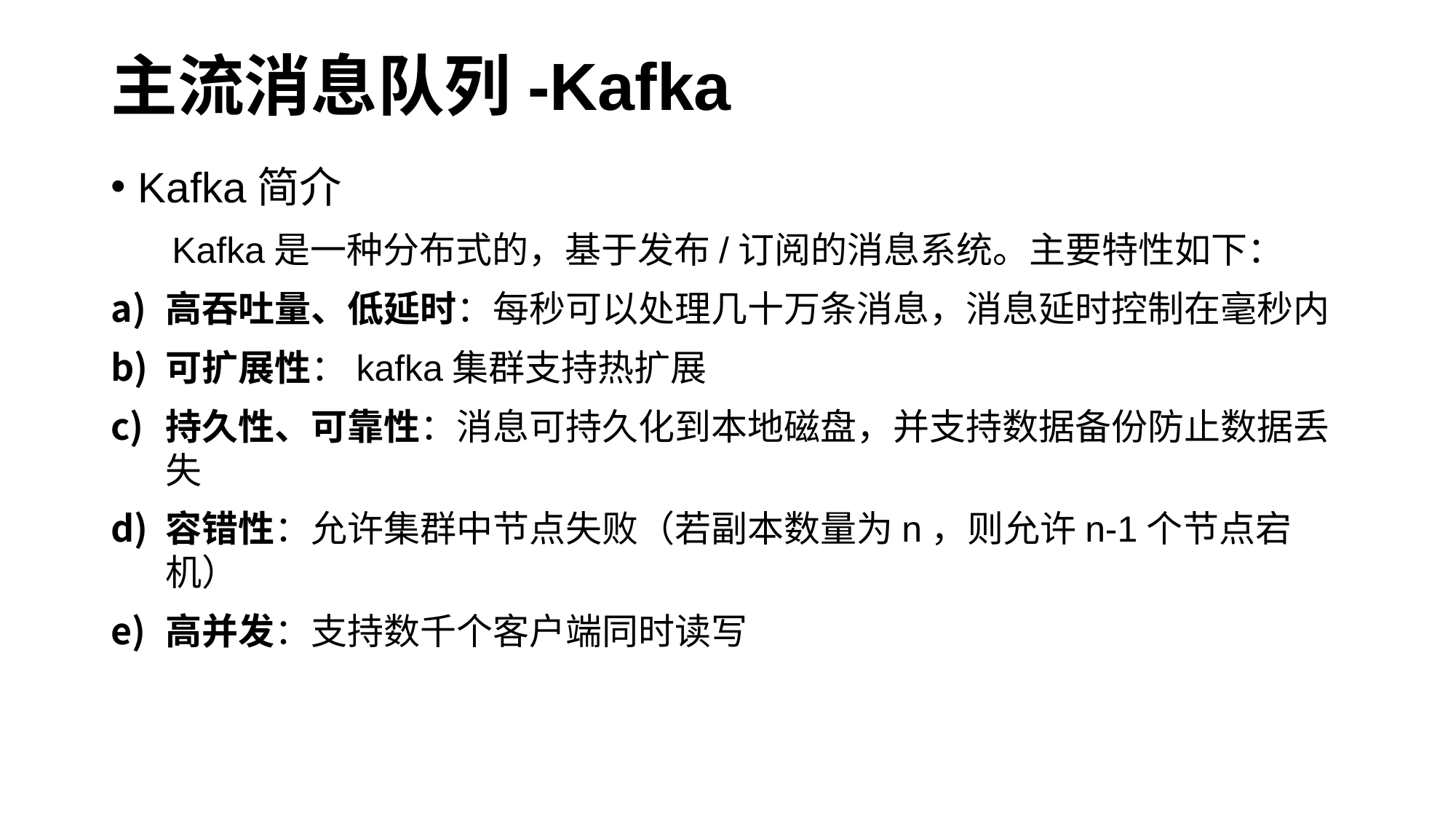

# 主流消息队列-Kafka
Kafka简介
      Kafka是一种分布式的，基于发布/订阅的消息系统。主要特性如下：
高吞吐量、低延时：每秒可以处理几十万条消息，消息延时控制在毫秒内
可扩展性：kafka集群支持热扩展
持久性、可靠性：消息可持久化到本地磁盘，并支持数据备份防止数据丢失
容错性：允许集群中节点失败（若副本数量为n，则允许n-1个节点宕机）
高并发：支持数千个客户端同时读写